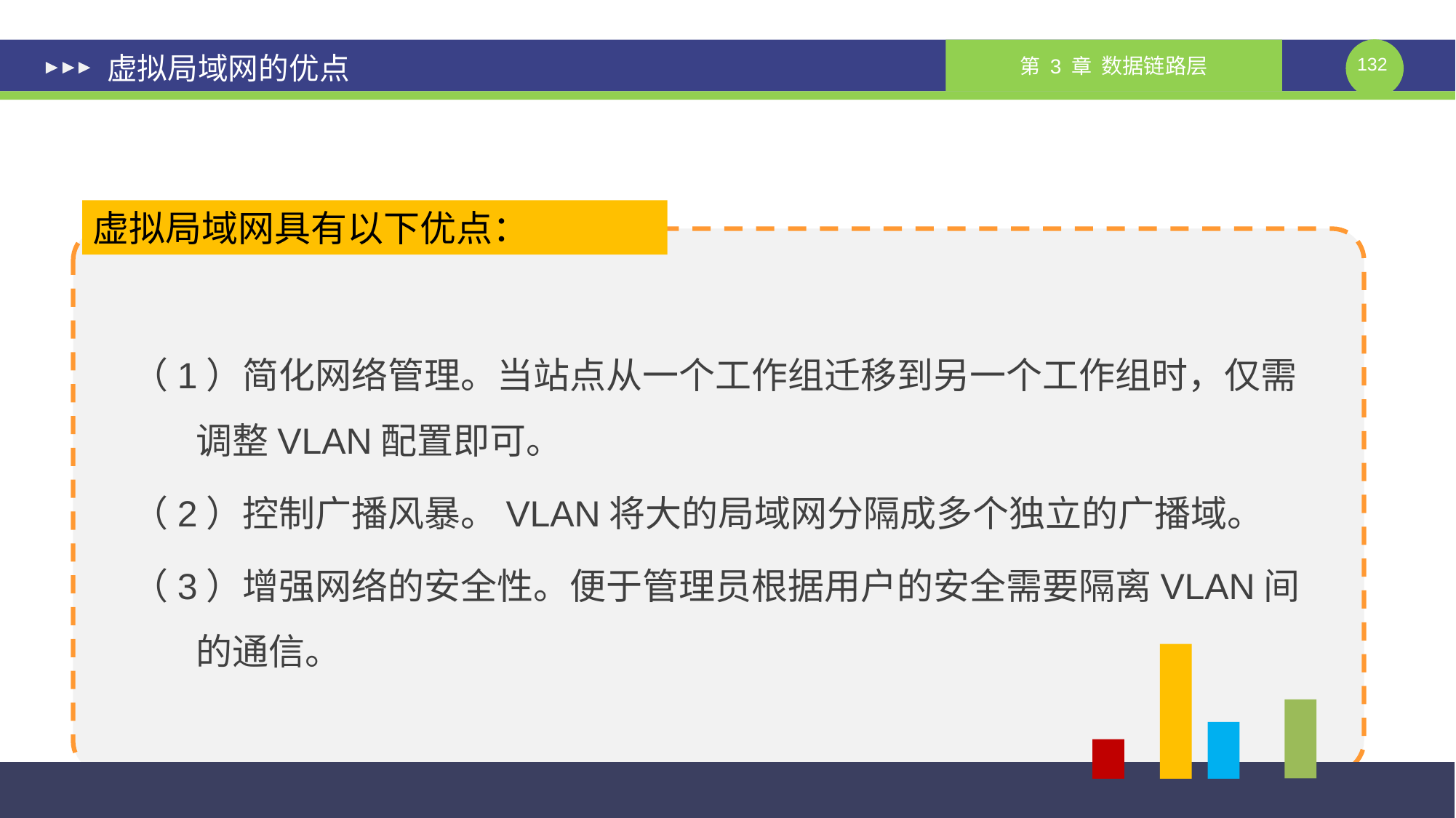

# 虚拟局域网的优点
虚拟局域网具有以下优点：

（1）简化网络管理。当站点从一个工作组迁移到另一个工作组时，仅需调整VLAN配置即可。
（2）控制广播风暴。VLAN将大的局域网分隔成多个独立的广播域。
（3）增强网络的安全性。便于管理员根据用户的安全需要隔离VLAN间的通信。

课件制作人：谢钧 谢希仁